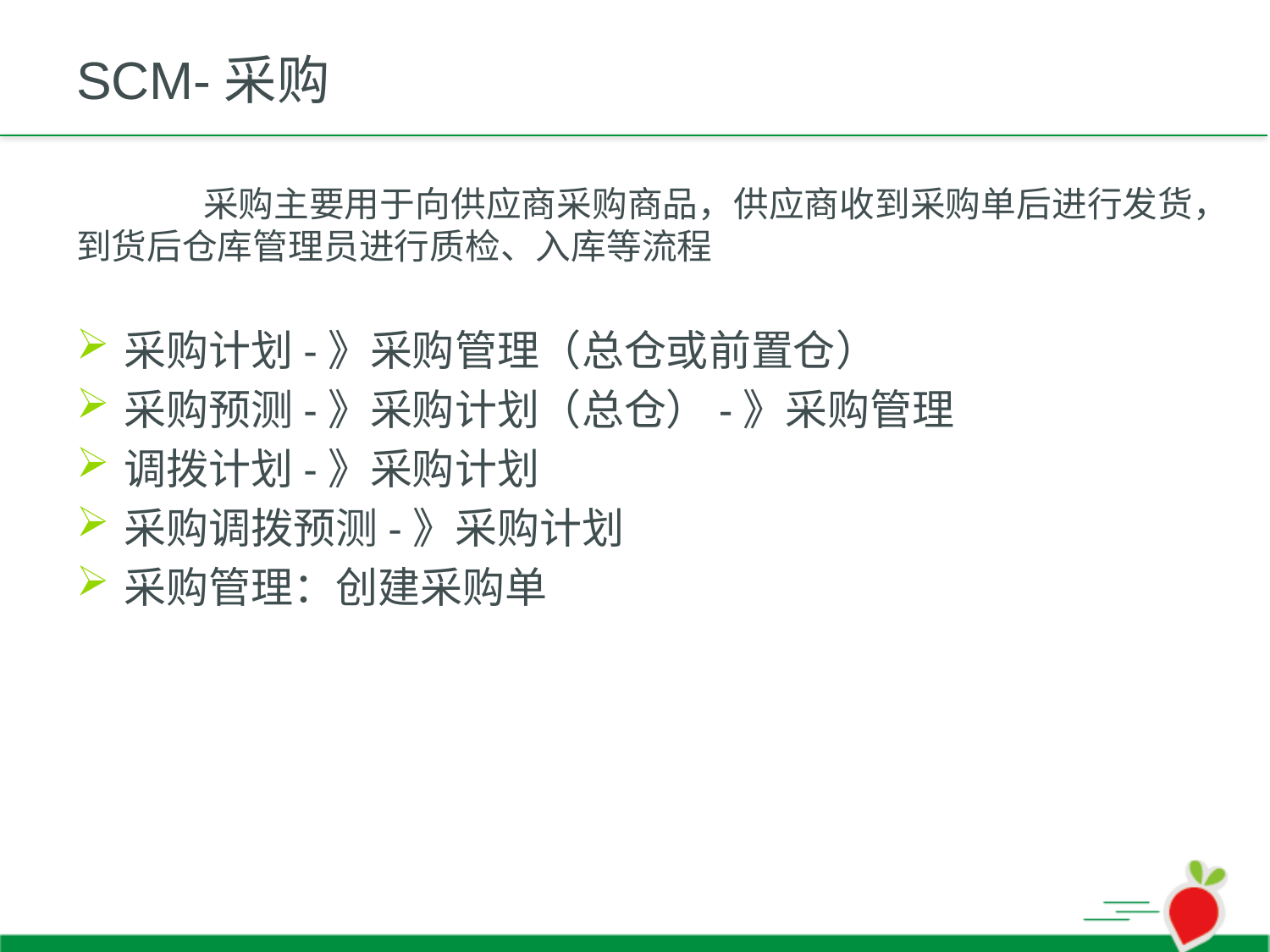

# SCM-采购
	采购主要用于向供应商采购商品，供应商收到采购单后进行发货，到货后仓库管理员进行质检、入库等流程

采购计划-》采购管理（总仓或前置仓）
采购预测-》采购计划（总仓）-》采购管理
调拨计划-》采购计划
采购调拨预测-》采购计划
采购管理：创建采购单